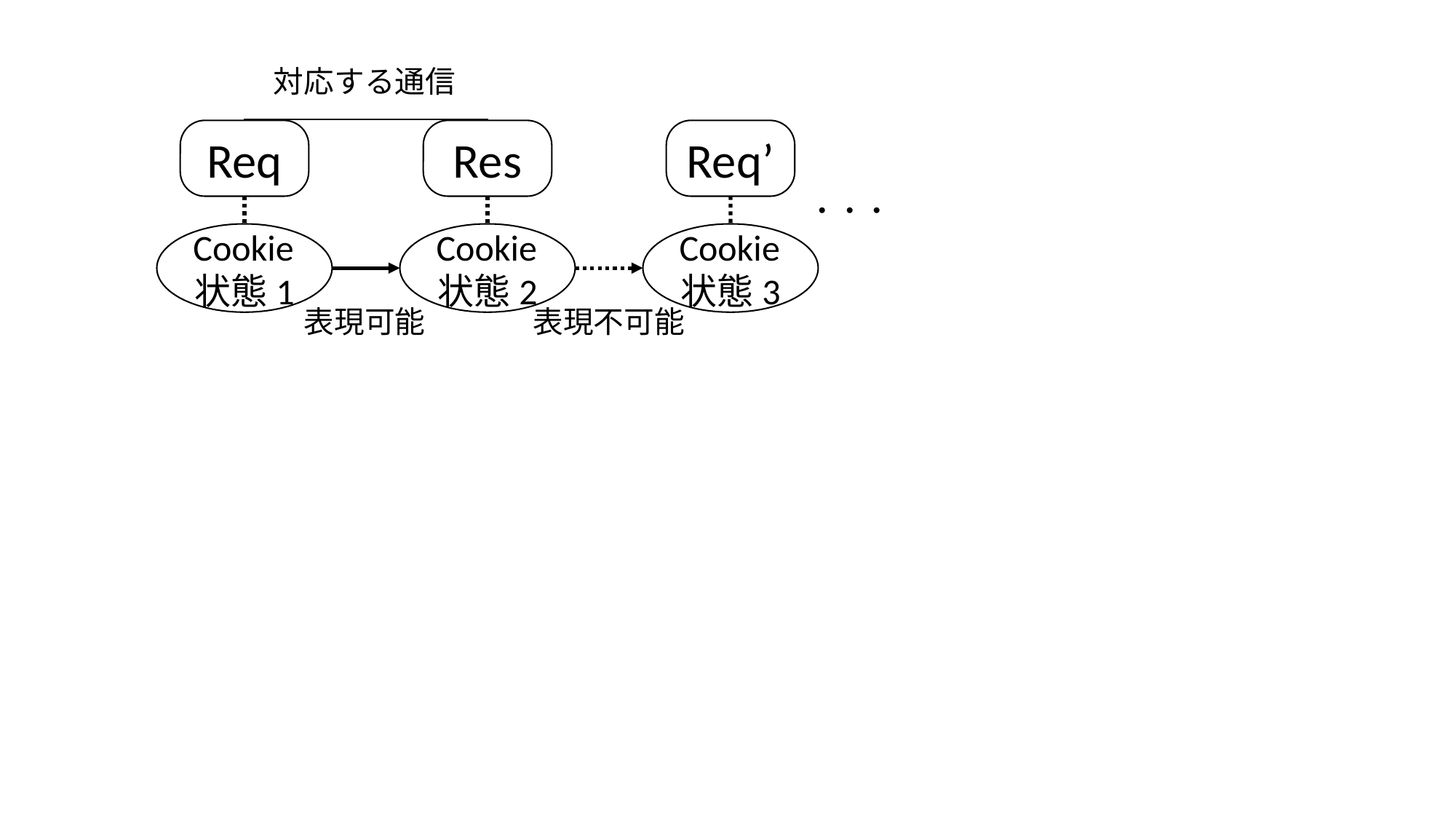

対応する通信
Req
Res
Req’
・・・
Cookie状態2
Cookie状態3
Cookie状態1
表現可能
表現不可能